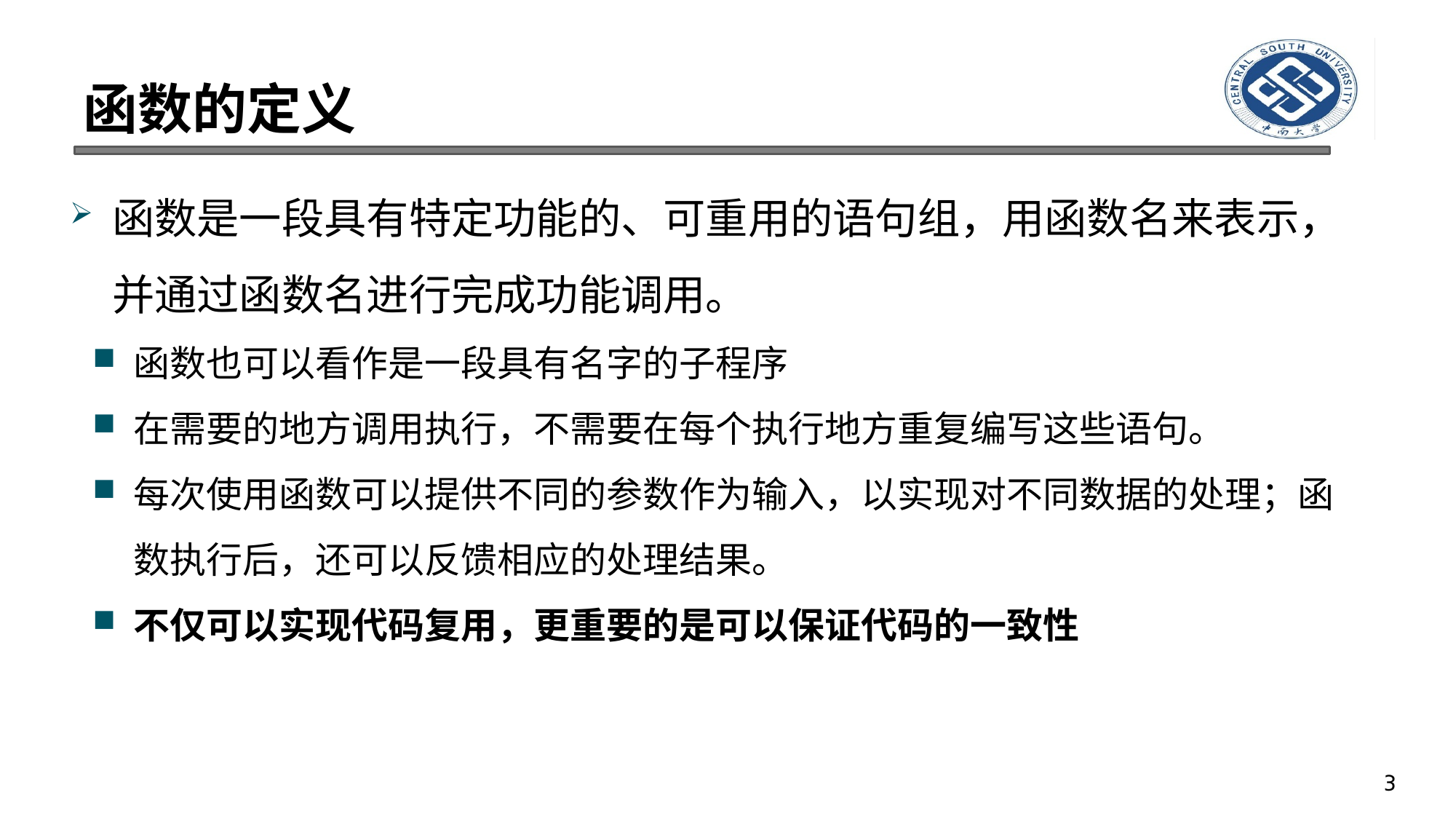

# 函数的定义
函数是一段具有特定功能的、可重用的语句组，用函数名来表示，并通过函数名进行完成功能调用。
函数也可以看作是一段具有名字的子程序
在需要的地方调用执行，不需要在每个执行地方重复编写这些语句。
每次使用函数可以提供不同的参数作为输入，以实现对不同数据的处理；函数执行后，还可以反馈相应的处理结果。
不仅可以实现代码复用，更重要的是可以保证代码的一致性

3